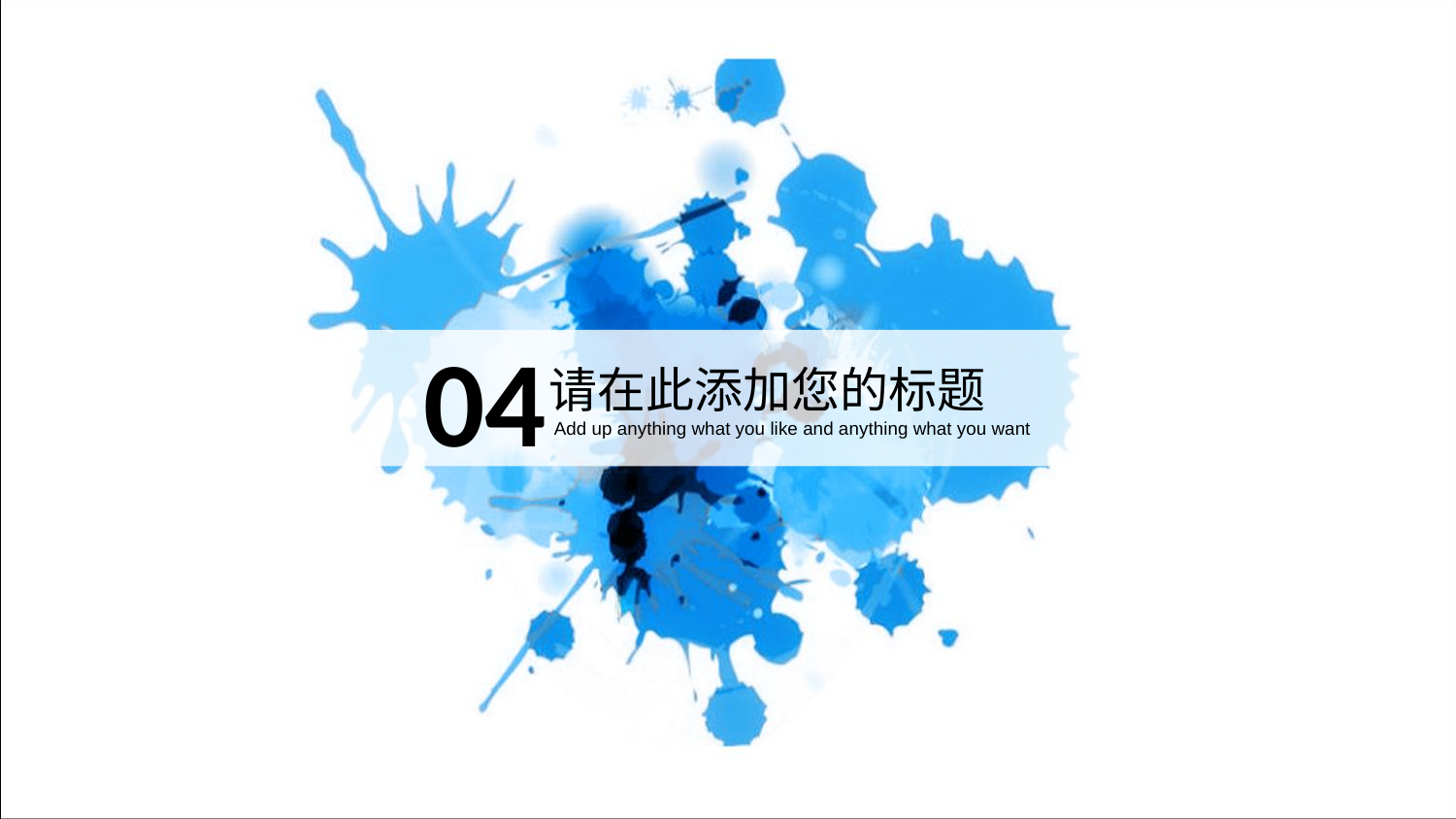

04

请在此添加您的标题
 Add up anything what you like and anything what you want